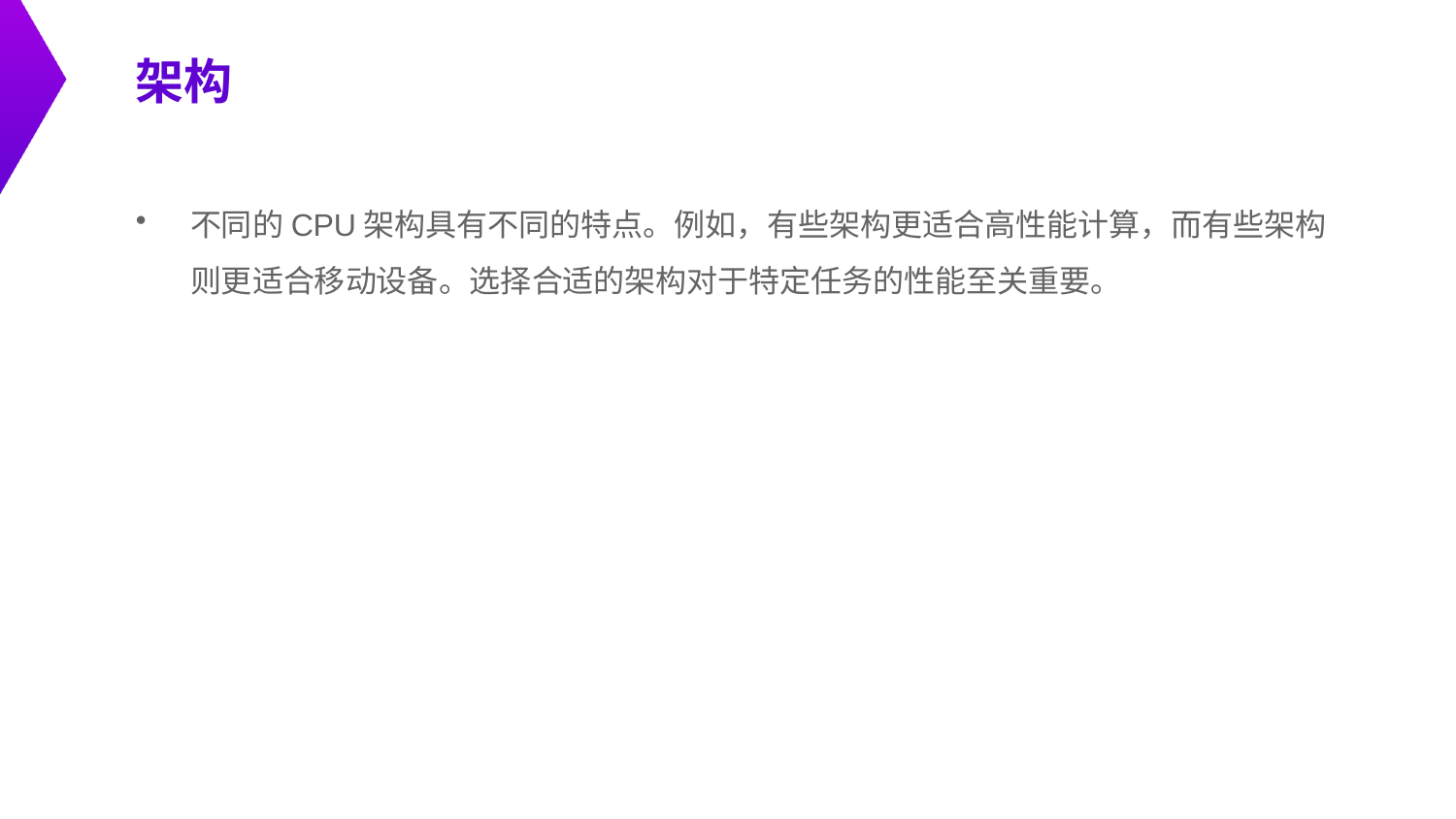

架构
不同的CPU架构具有不同的特点。例如，有些架构更适合高性能计算，而有些架构则更适合移动设备。选择合适的架构对于特定任务的性能至关重要。